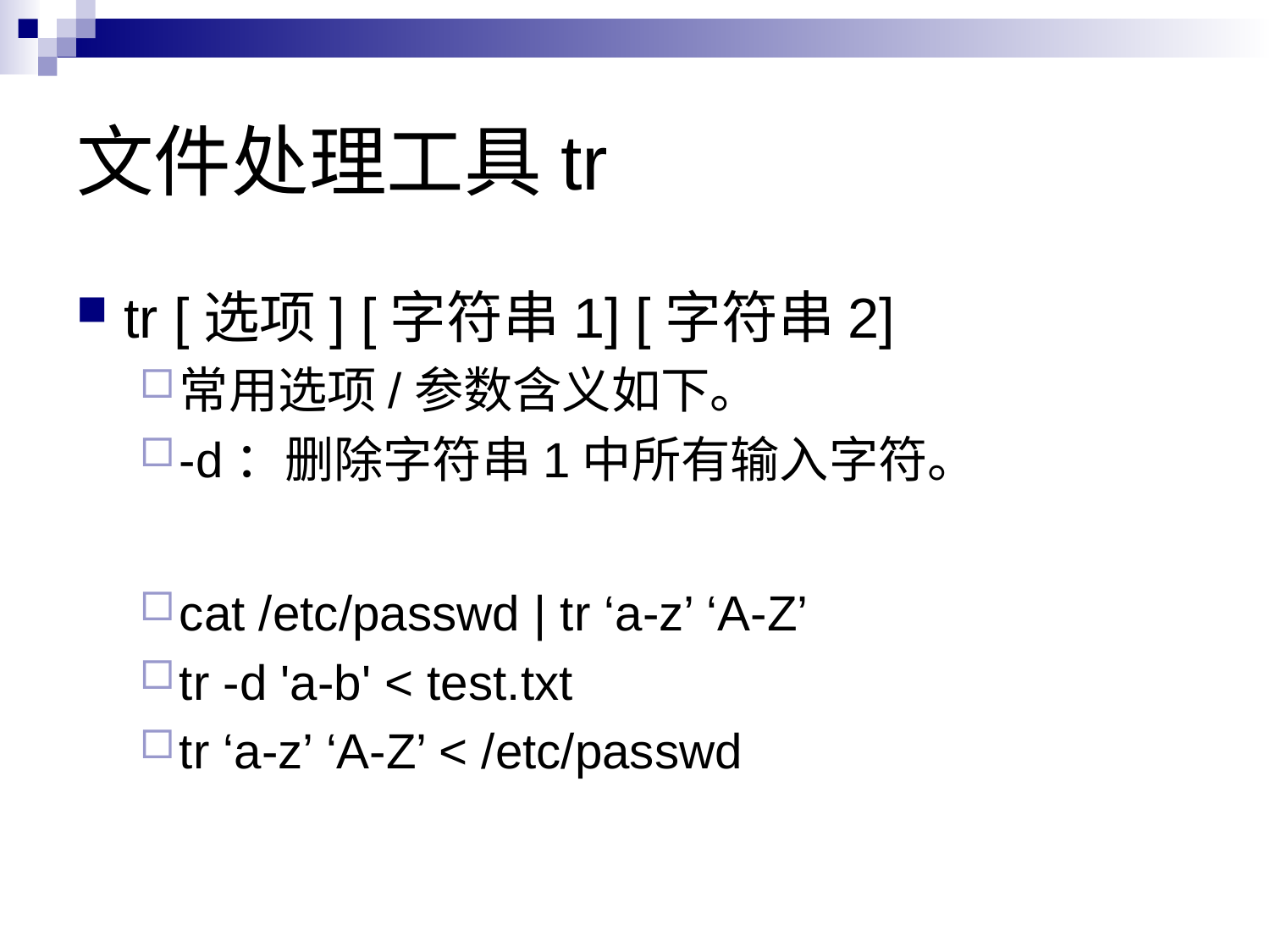

# 文件处理工具tr
tr [选项] [字符串1] [字符串2]
常用选项/参数含义如下。
-d：删除字符串1中所有输入字符。

cat /etc/passwd | tr ‘a-z’ ‘A-Z’
tr -d 'a-b' < test.txt
tr ‘a-z’ ‘A-Z’ < /etc/passwd